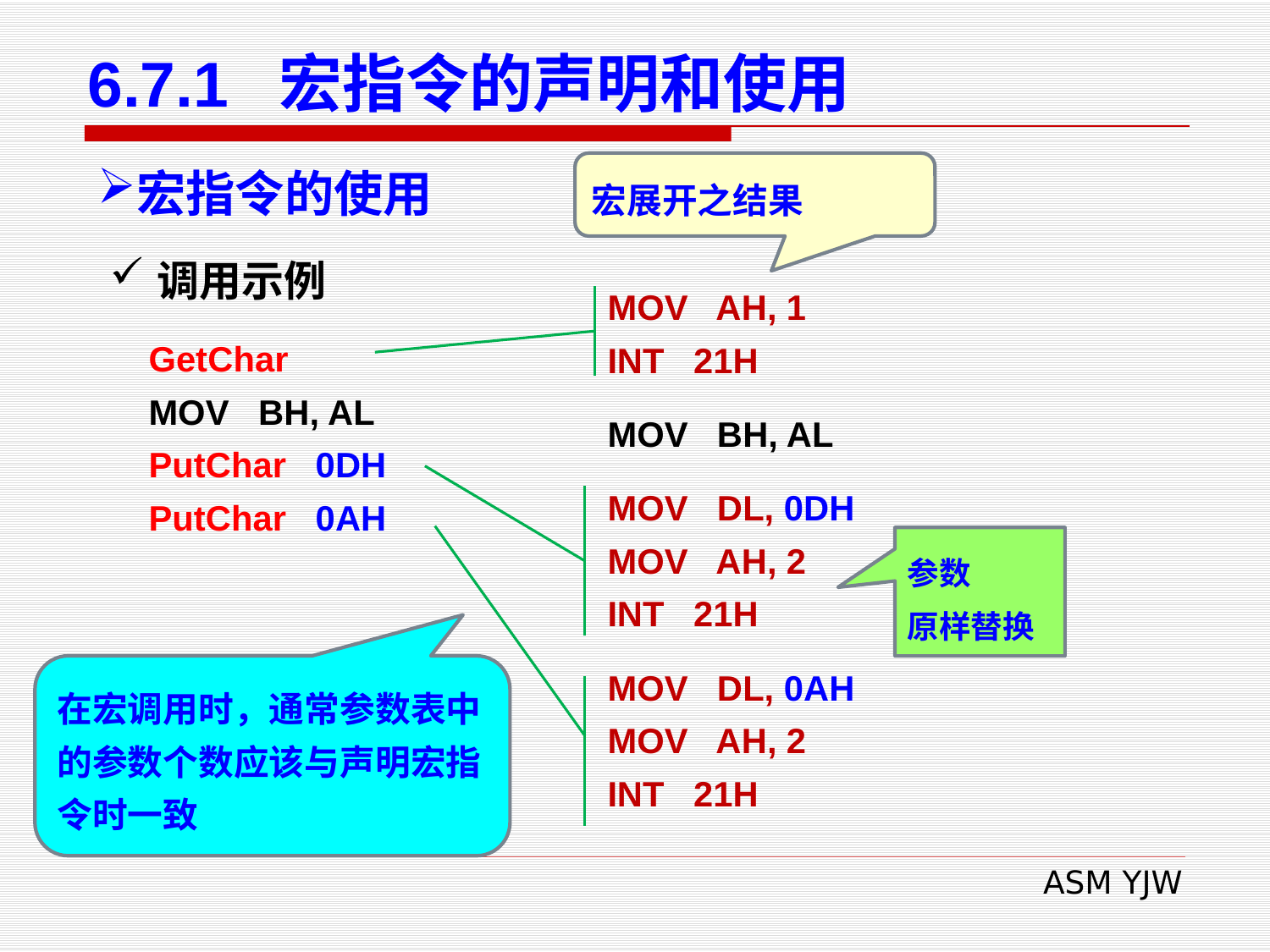

# 6.7.1  宏指令的声明和使用
宏展开之结果
宏指令的使用
调用示例
    GetChar
    MOV   BH, AL
    PutChar   0DH
    PutChar   0AH
MOV   AH, 1
INT   21H
MOV   BH, AL
MOV   DL, 0DH
MOV   AH, 2
INT   21H
MOV   DL, 0AH
MOV   AH, 2
INT   21H
参数
原样替换
在宏调用时，通常参数表中的参数个数应该与声明宏指令时一致